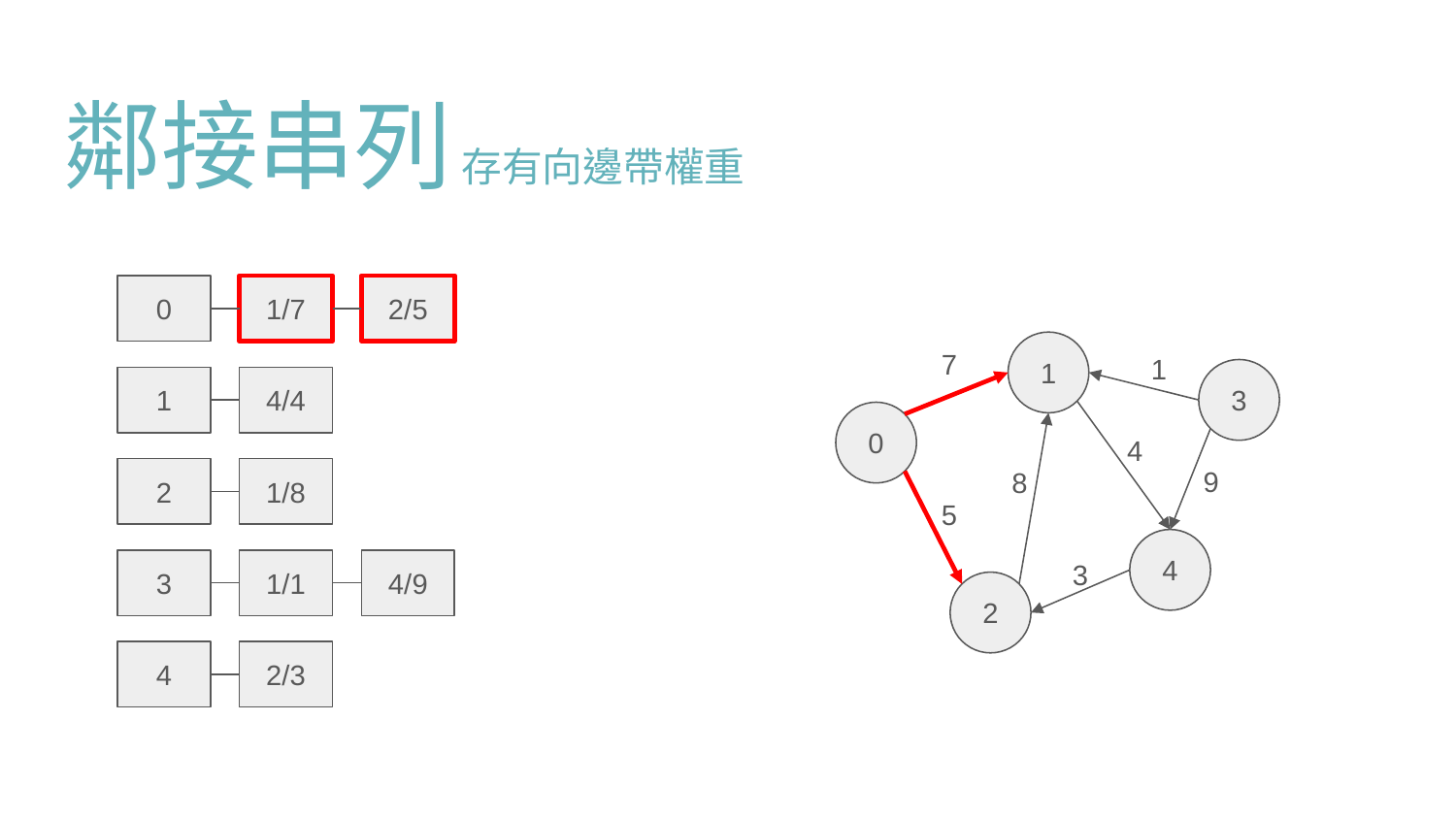

# 鄰接串列 存有向邊帶權重
0
1/7
2/5
7
1
1
3
1
4/4
0
4
9
8
2
1/8
5
4
3
3
1/1
4/9
2
4
2/3